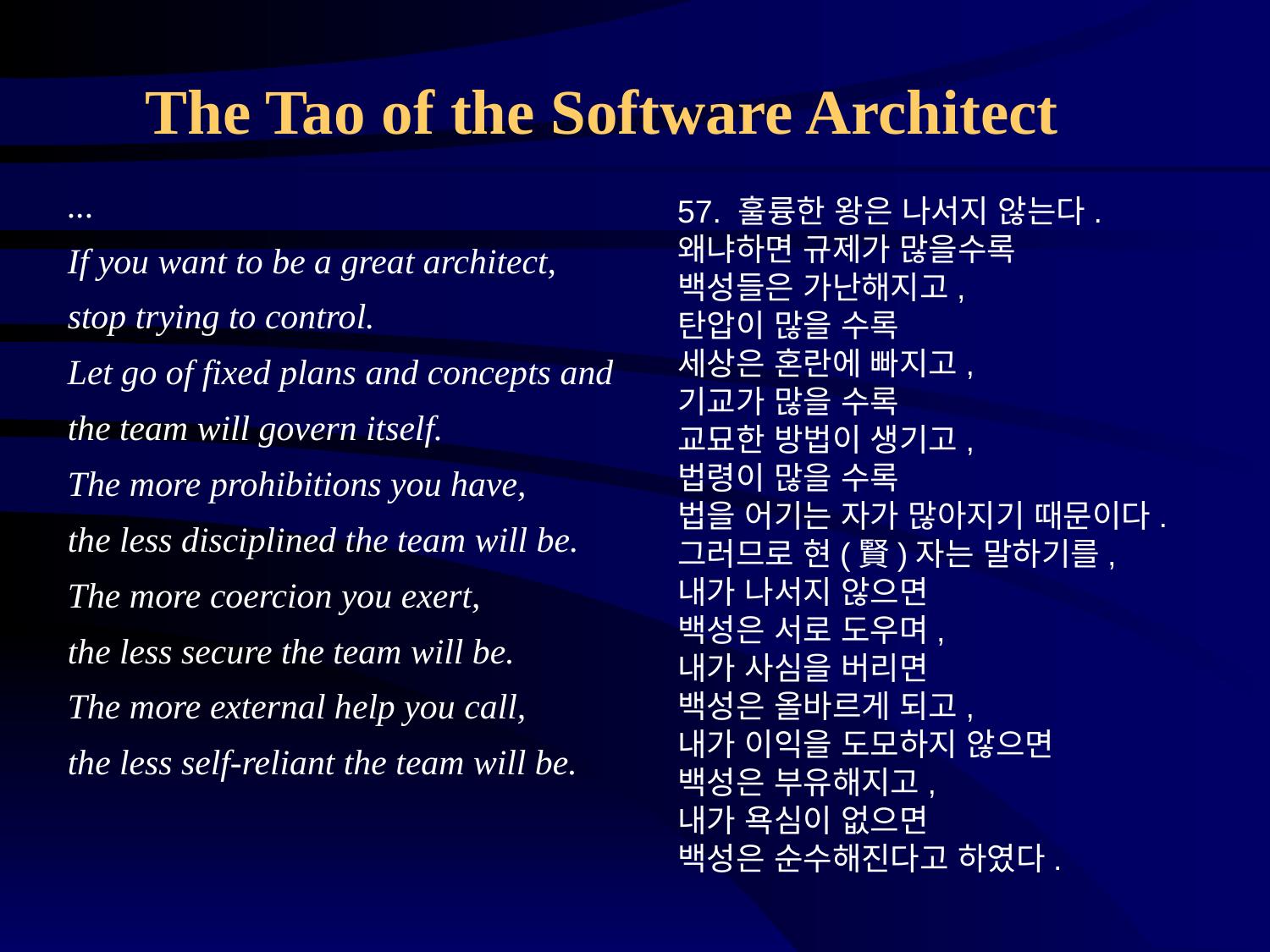

# The Tao of the Software Architect
...
If you want to be a great architect,
stop trying to control.
Let go of fixed plans and concepts and
the team will govern itself.
The more prohibitions you have,
the less disciplined the team will be.
The more coercion you exert,
the less secure the team will be.
The more external help you call,
the less self-reliant the team will be.
57. 훌륭한 왕은 나서지 않는다.
왜냐하면 규제가 많을수록
백성들은 가난해지고,
탄압이 많을 수록
세상은 혼란에 빠지고,
기교가 많을 수록
교묘한 방법이 생기고,
법령이 많을 수록
법을 어기는 자가 많아지기 때문이다.
그러므로 현(賢)자는 말하기를,
내가 나서지 않으면
백성은 서로 도우며,
내가 사심을 버리면
백성은 올바르게 되고,
내가 이익을 도모하지 않으면
백성은 부유해지고,
내가 욕심이 없으면
백성은 순수해진다고 하였다.